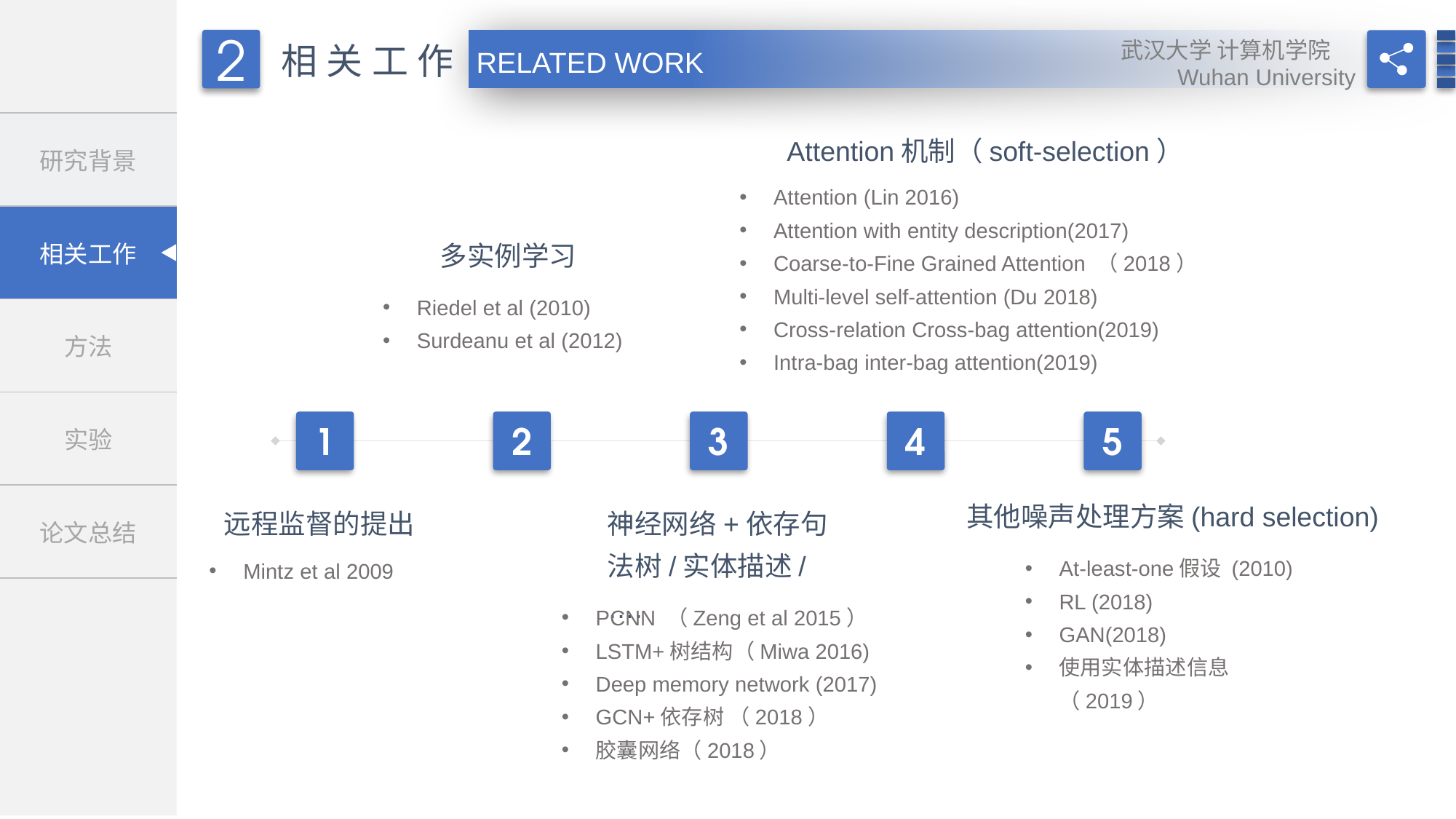

Attention机制（soft-selection）
Attention (Lin 2016)
Attention with entity description(2017)
Coarse-to-Fine Grained Attention （2018）
Multi-level self-attention (Du 2018)
Cross-relation Cross-bag attention(2019)
Intra-bag inter-bag attention(2019)

多实例学习
Riedel et al (2010)
Surdeanu et al (2012)
1
2
3
4
5
其他噪声处理方案(hard selection)
远程监督的提出
神经网络+依存句法树/实体描述/….
At-least-one假设 (2010)
RL (2018)
GAN(2018)
使用实体描述信息（2019）
Mintz et al 2009
PCNN （Zeng et al 2015）
LSTM+树结构（Miwa 2016)
Deep memory network (2017)
GCN+依存树 （2018）
胶囊网络（2018）